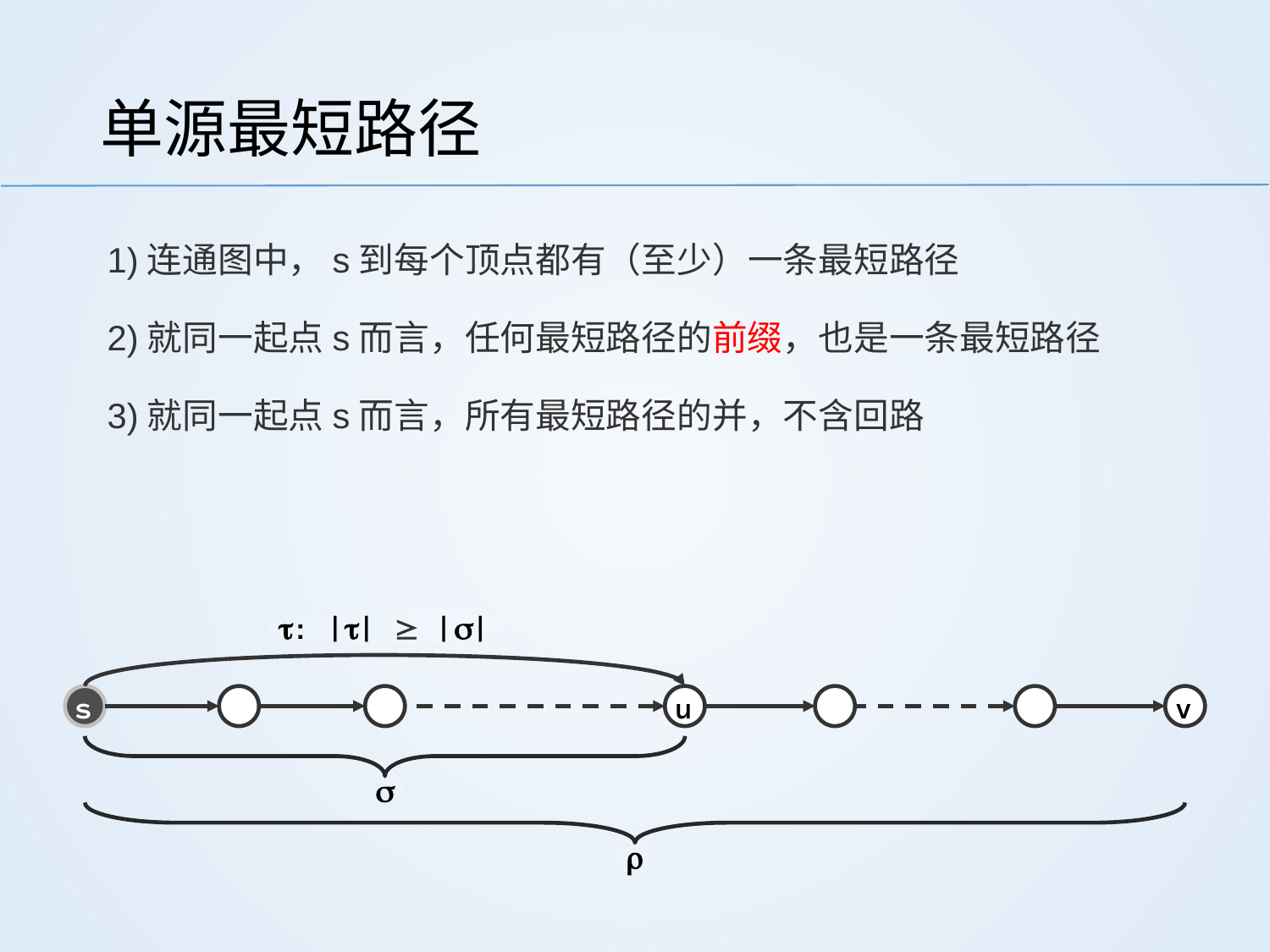

# 单源最短路径
1)连通图中，s到每个顶点都有（至少）一条最短路径
2)就同一起点s而言，任何最短路径的前缀，也是一条最短路径
3)就同一起点s而言，所有最短路径的并，不含回路

τ: |τ| ≥ |σ|
s

u

v
σ
ρ